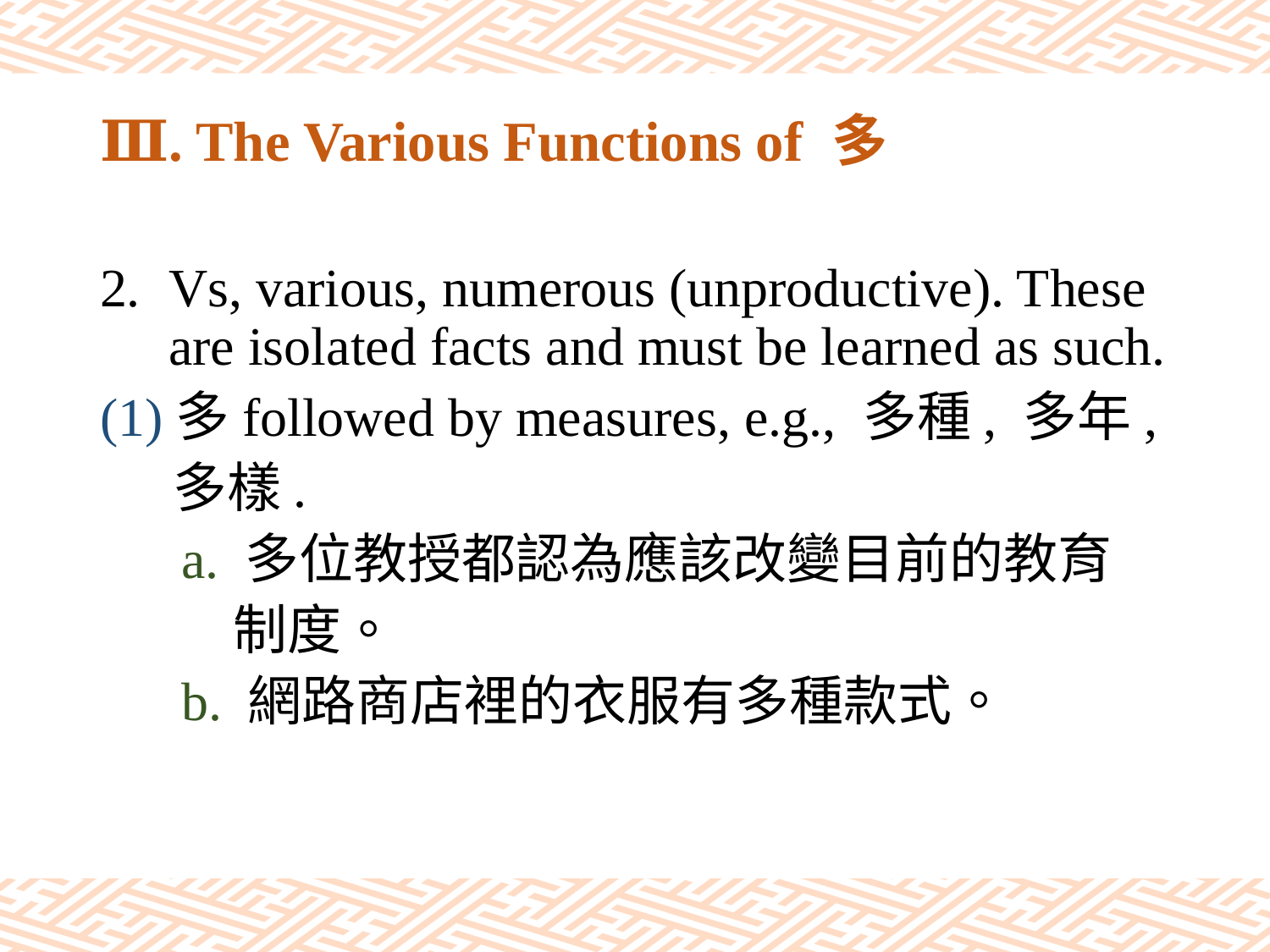

# Ⅲ. The Various Functions of 多
Vs, various, numerous (unproductive). These are isolated facts and must be learned as such.
(1)多followed by measures, e.g., 多種, 多年,
     多樣.
      a. 多位教授都認為應該改變目前的教育
          制度。
      b. 網路商店裡的衣服有多種款式。